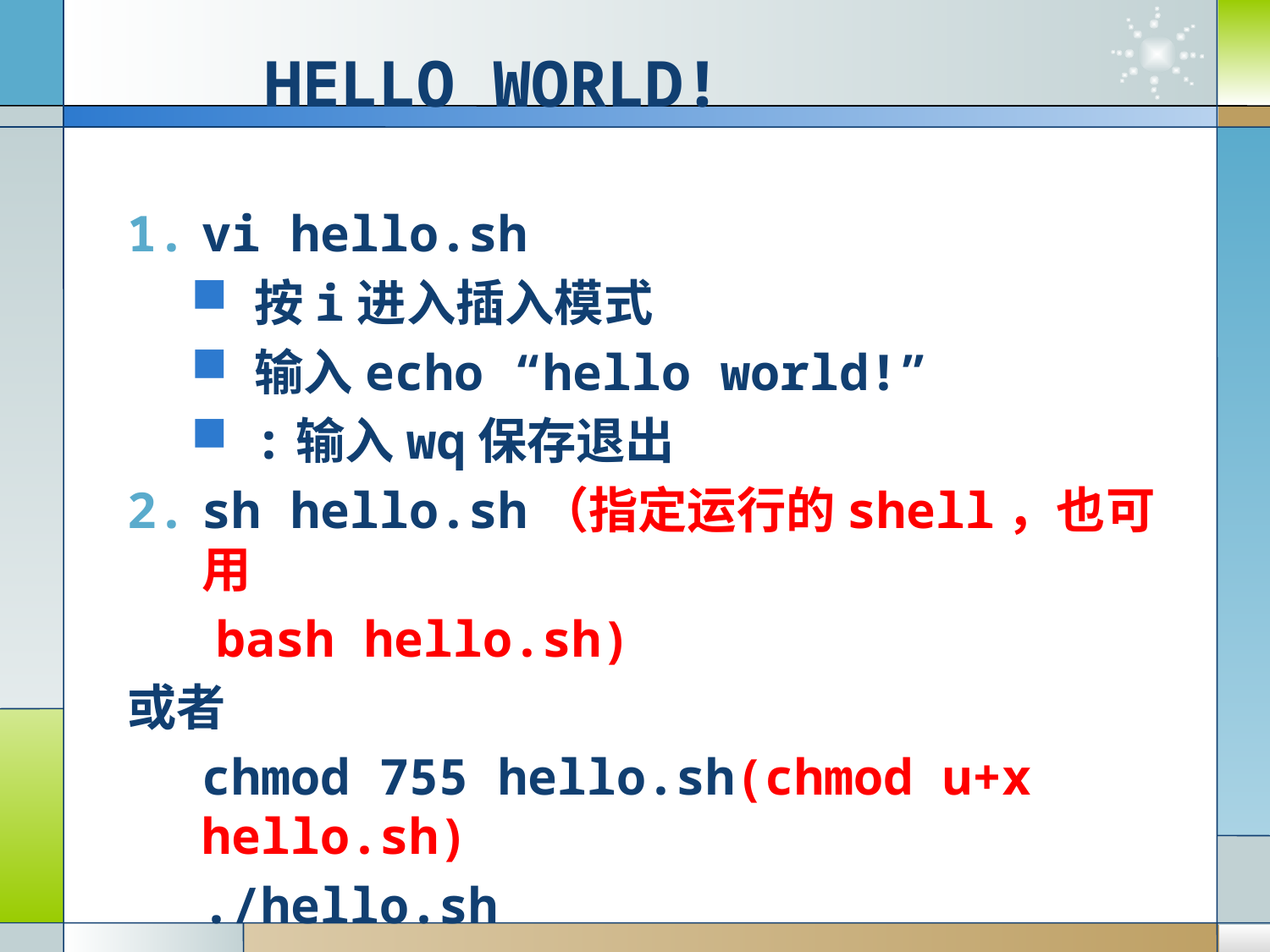

# HELLO WORLD!
vi hello.sh
按i进入插入模式
输入echo “hello world!”
:输入wq保存退出
sh hello.sh（指定运行的shell，也可用
   bash hello.sh)
或者
	chmod 755 hello.sh(chmod u+x hello.sh)
	./hello.sh